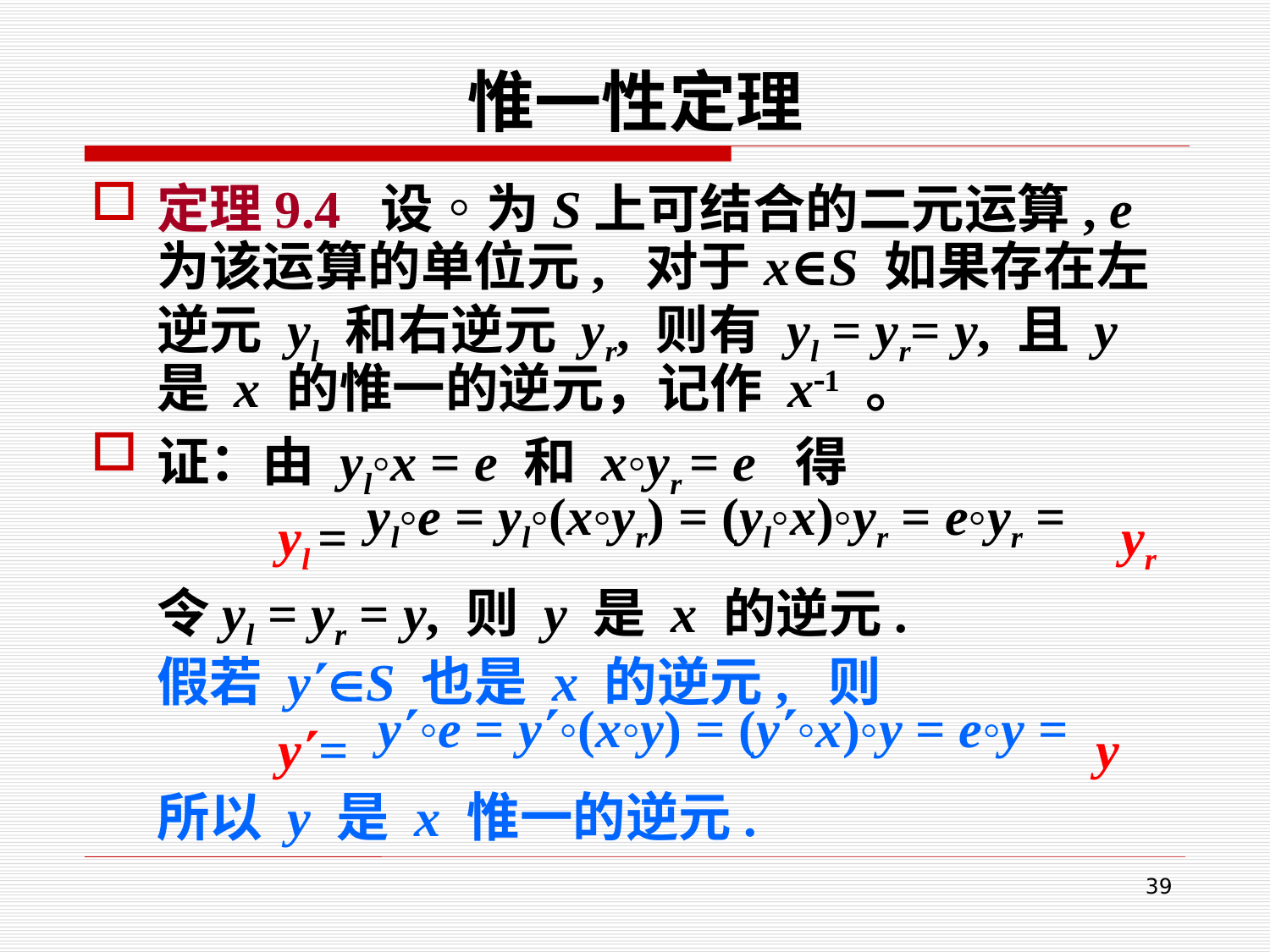

# 惟一性定理
定理9.4  设◦为S上可结合的二元运算, e为该运算的单位元,  对于x∈S 如果存在左逆元 yl 和右逆元 yr, 则有 yl = yr= y, 且 y是 x 的惟一的逆元，记作 x−1 。
证：由 yl◦x = e 和 x◦yr = e  得
              yl =                                                          yr
令yl = yr = y, 则 y 是 x 的逆元.
假若 y′∈S 也是 x 的逆元,  则
              y′=                                                        y
所以 y 是 x 惟一的逆元.
yl◦e = yl◦(x◦yr) = (yl◦x)◦yr = e◦yr =
y′◦e = y′◦(x◦y) = (y′◦x)◦y = e◦y =
39